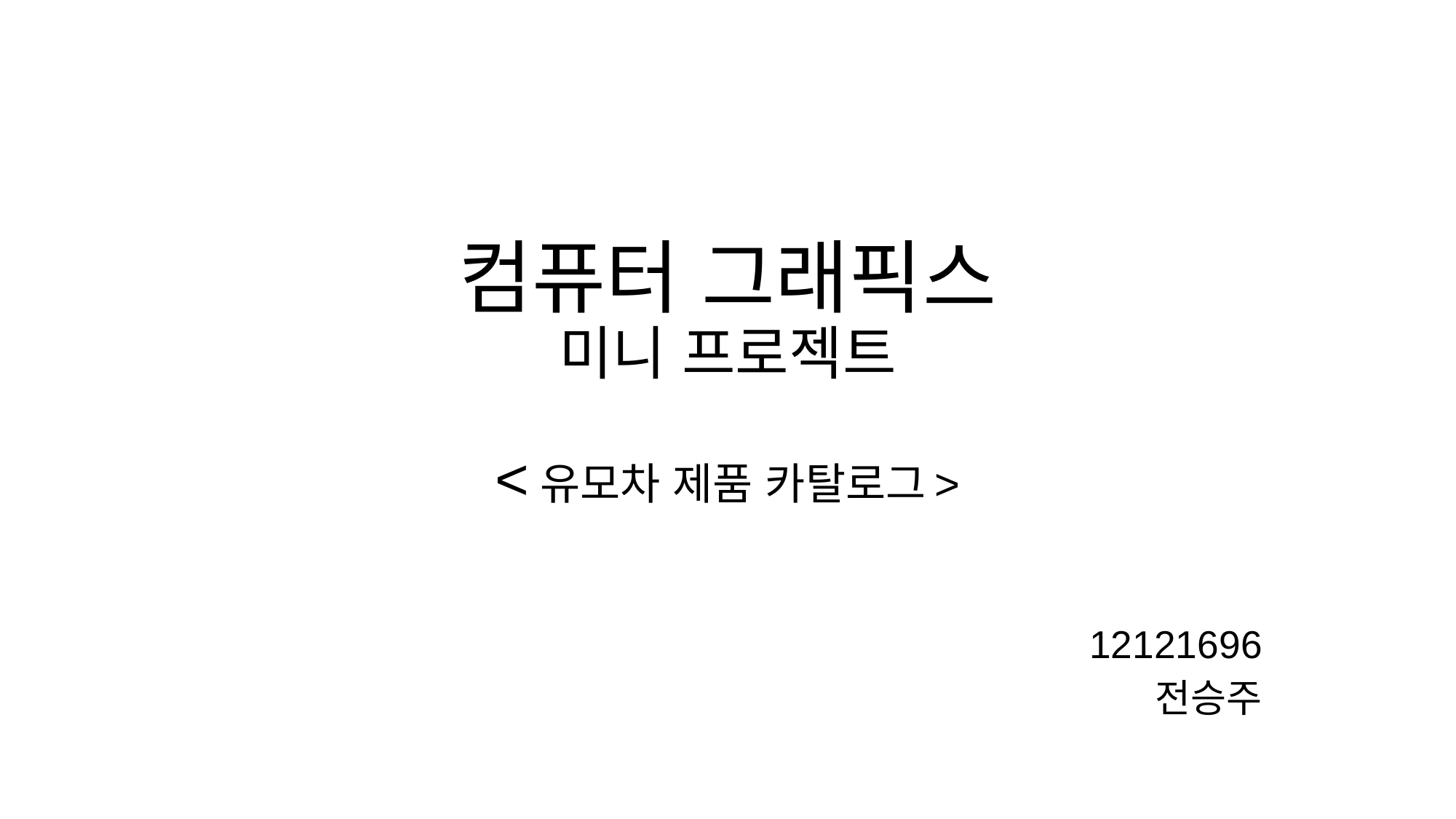

# 컴퓨터 그래픽스 미니 프로젝트 <유모차 제품 카탈로그>

12121696
전승주